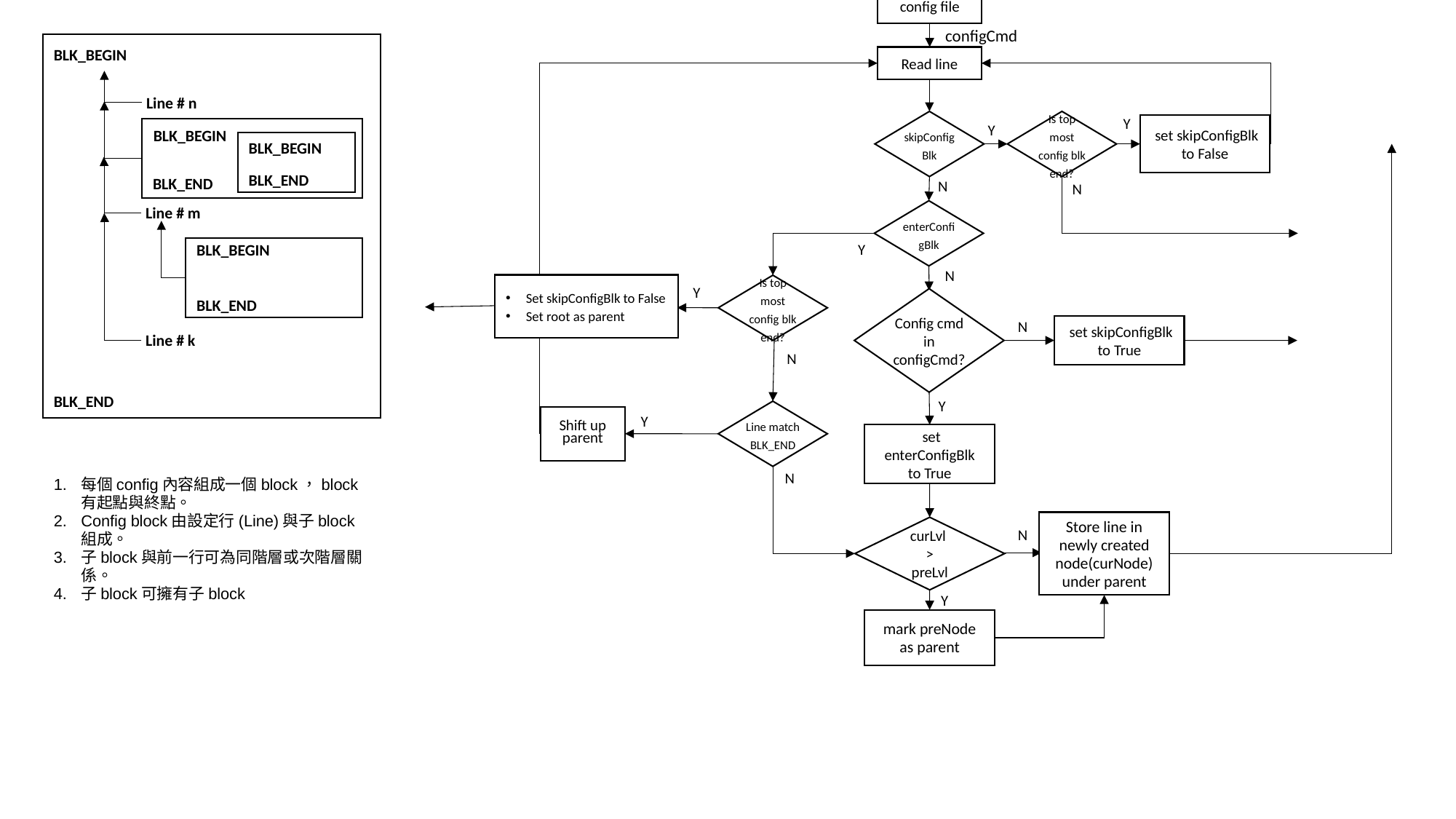

Read config 1st part in config file
configCmd

BLK_BEGIN
Read line

Line # n
Y
skipConfigBlk
Is top most config blk end?
Y
 set skipConfigBlk
to False

BLK_BEGIN
BLK_BEGIN

BLK_END
BLK_END
N
N
Line # m
enterConfigBlk
BLK_BEGIN

BLK_END
Y
N

Set skipConfigBlk to False
Set root as parent

Is top most config blk end?
Y
Config cmd in configCmd?
N
 set skipConfigBlk to True
Line # k
N
BLK_END
Y
Line match BLK_END
Y
Shift up parent
 set enterConfigBlk
to True
每個config內容組成一個block，block有起點與終點。
Config block由設定行(Line)與子block組成。
子block與前一行可為同階層或次階層關係。
子block可擁有子block
N
Store line in newly created node(curNode) under parent
curLvl
>
preLvl
N
Y
mark preNode as parent